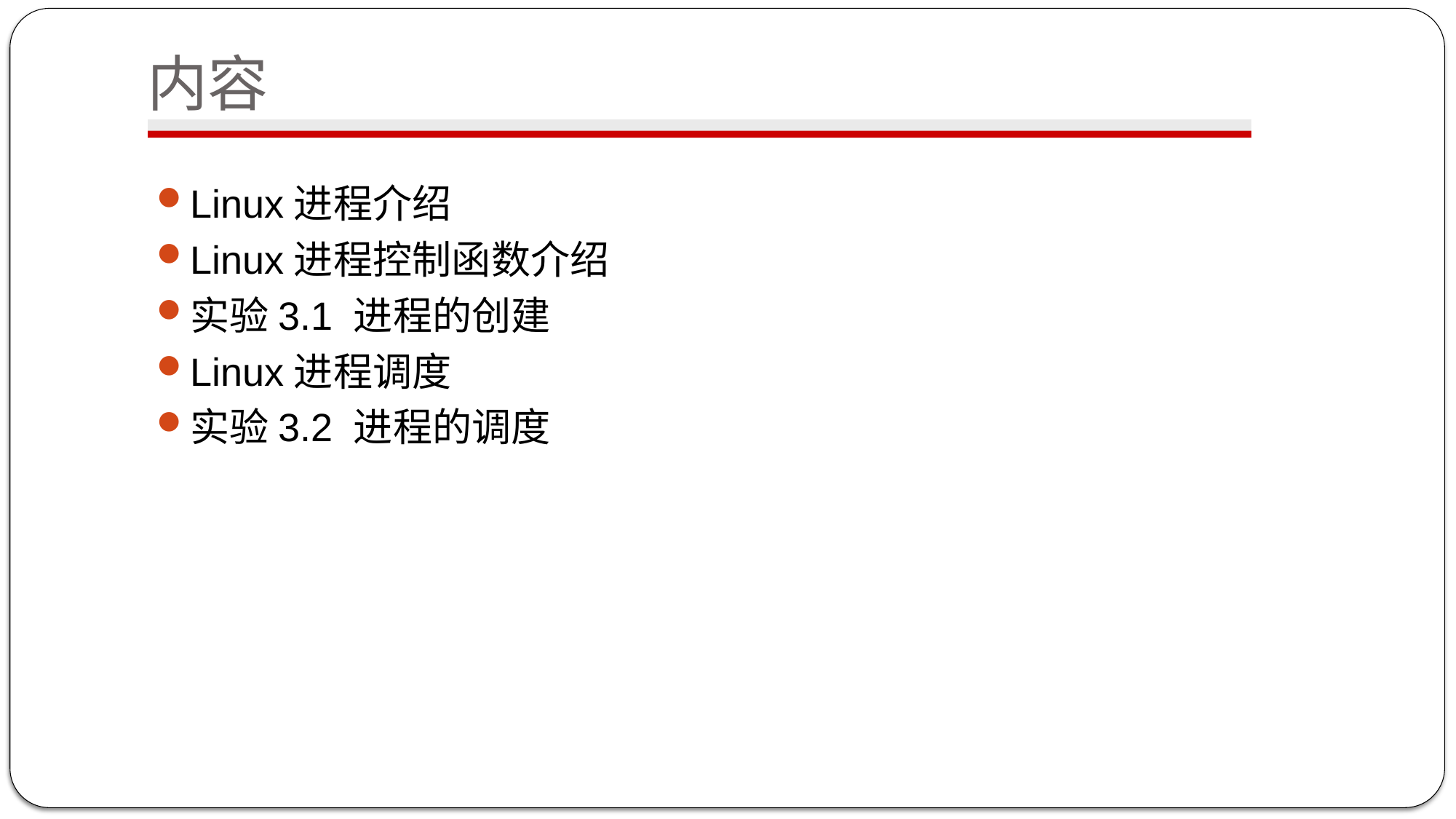

# 内容
Linux进程介绍
Linux进程控制函数介绍
实验3.1 进程的创建
Linux进程调度
实验3.2 进程的调度